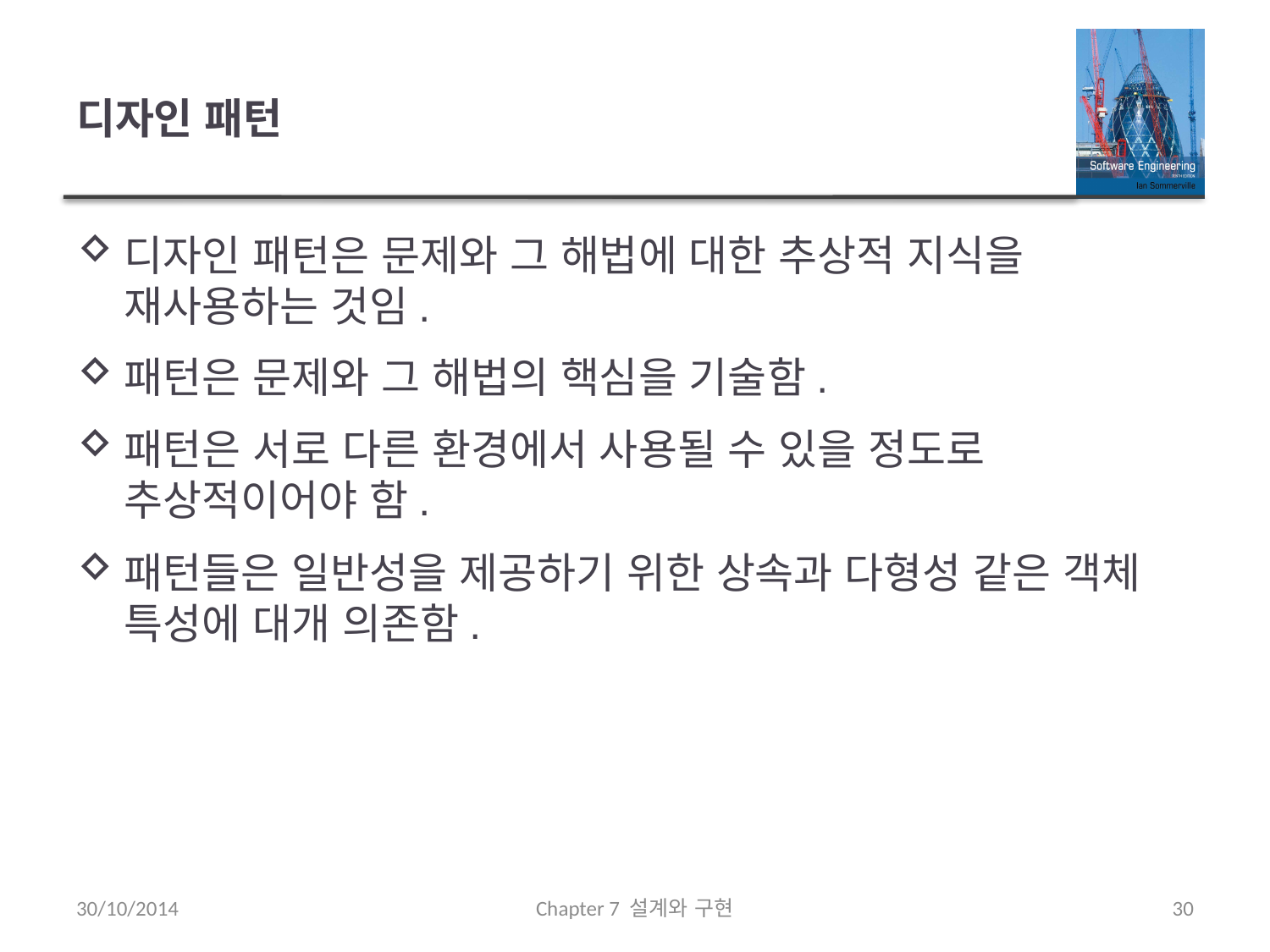

# 디자인 패턴
디자인 패턴은 문제와 그 해법에 대한 추상적 지식을 재사용하는 것임.
패턴은 문제와 그 해법의 핵심을 기술함.
패턴은 서로 다른 환경에서 사용될 수 있을 정도로 추상적이어야 함.
패턴들은 일반성을 제공하기 위한 상속과 다형성 같은 객체 특성에 대개 의존함.
30/10/2014
Chapter 7 설계와 구현
30